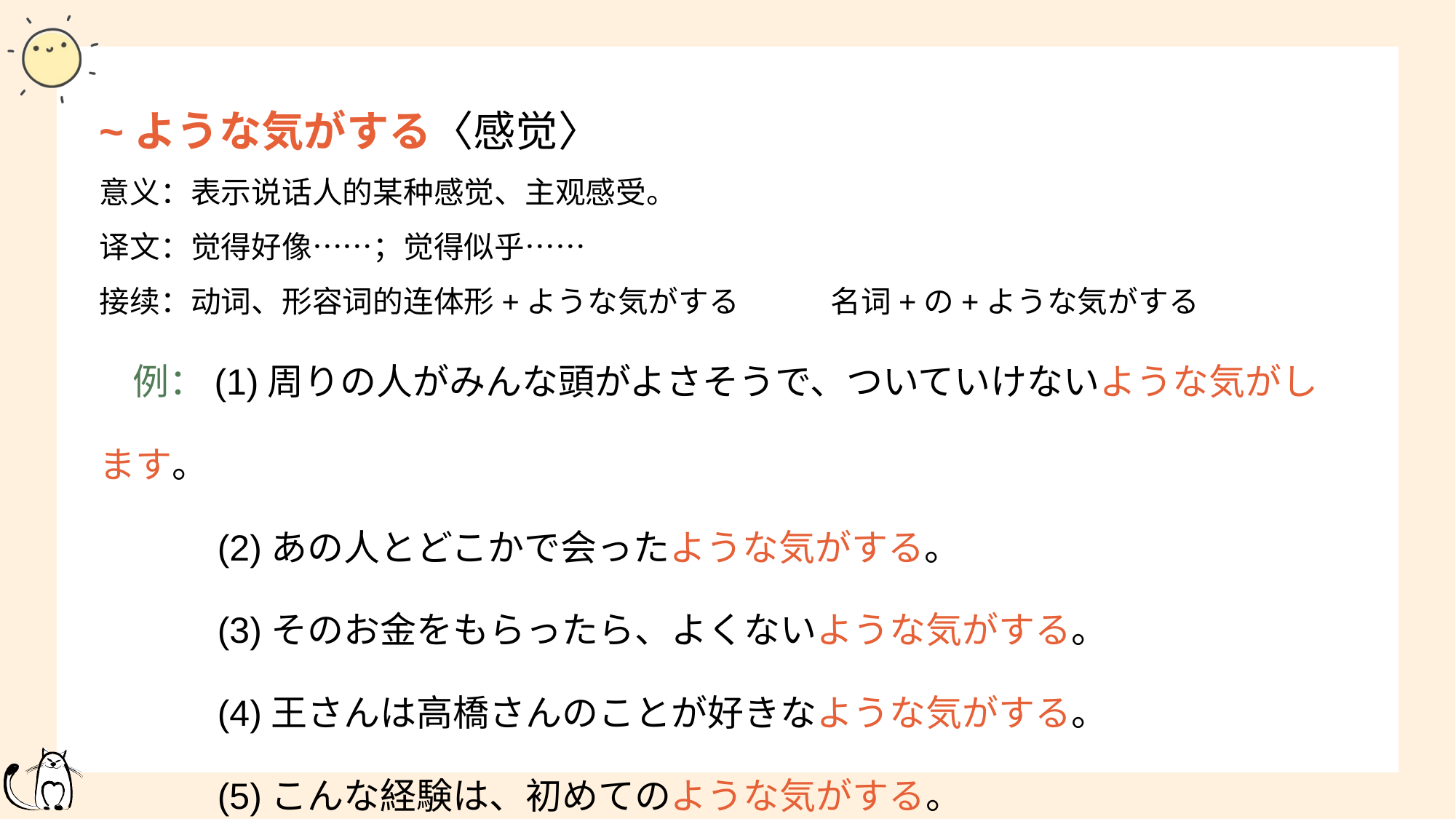

~ような気がする〈感觉〉
意义：表示说话人的某种感觉、主观感受。
译文：觉得好像……；觉得似乎……
接续：动词、形容词的连体形+ような気がする　　　名词+の+ような気がする
　例：(1)周りの人がみんな頭がよさそうで、ついていけないような気がします。
　　　(2)あの人とどこかで会ったような気がする。
　　　(3)そのお金をもらったら、よくないような気がする。
　　　(4)王さんは高橋さんのことが好きなような気がする。
　　　(5)こんな経験は、初めてのような気がする。